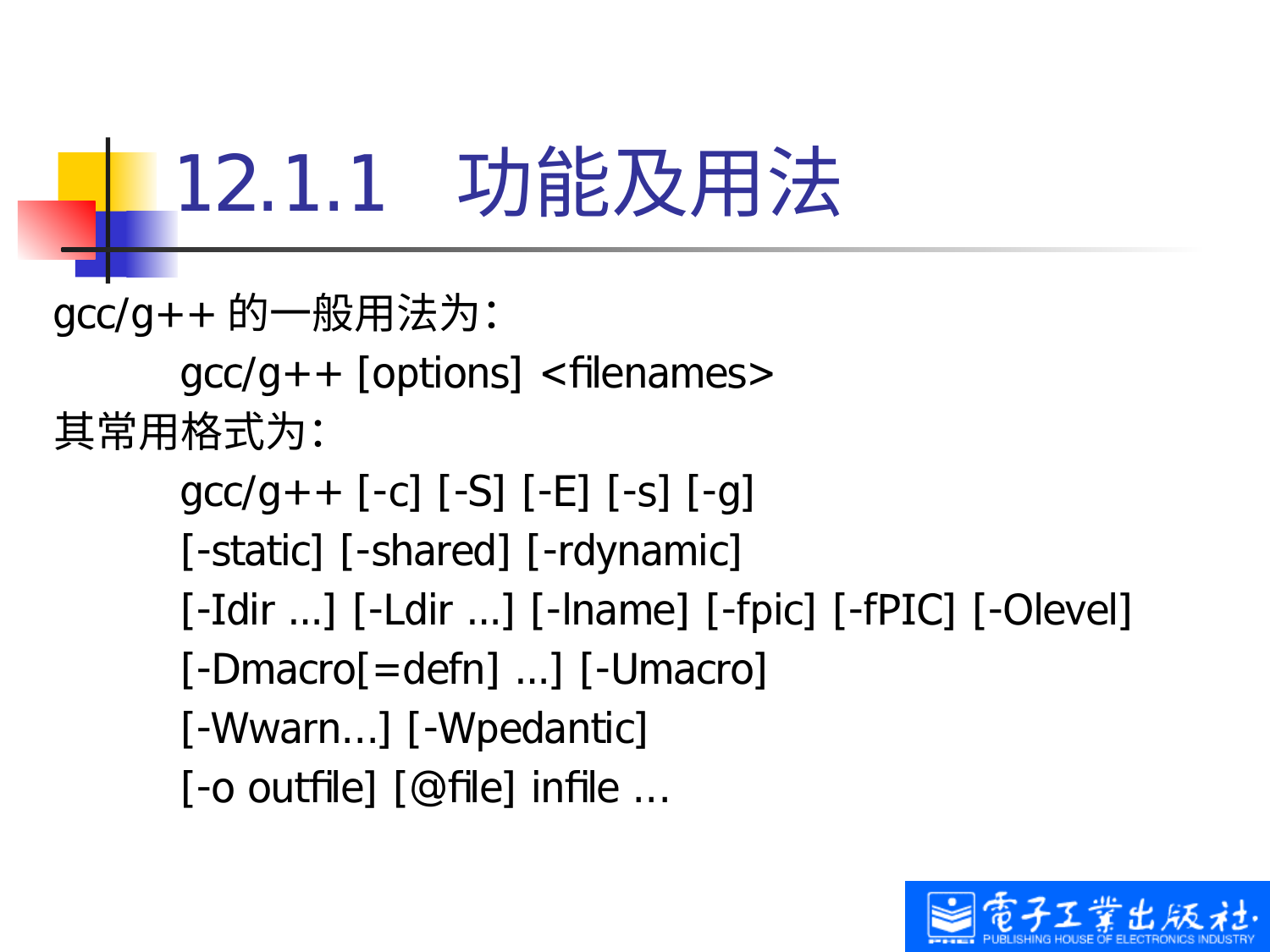

# 12.1.1  功能及用法
gcc/g++的一般用法为：
	gcc/g++ [options] <filenames>
其常用格式为：
	gcc/g++ [-c] [-S] [-E] [-s] [-g]
	[-static] [-shared] [-rdynamic]
	[-Idir …] [-Ldir …] [-lname] [-fpic] [-fPIC] [-Olevel]
	[-Dmacro[=defn] …] [-Umacro]
 	[-Wwarn...] [-Wpedantic]
	[-o outfile] [@file] infile ...